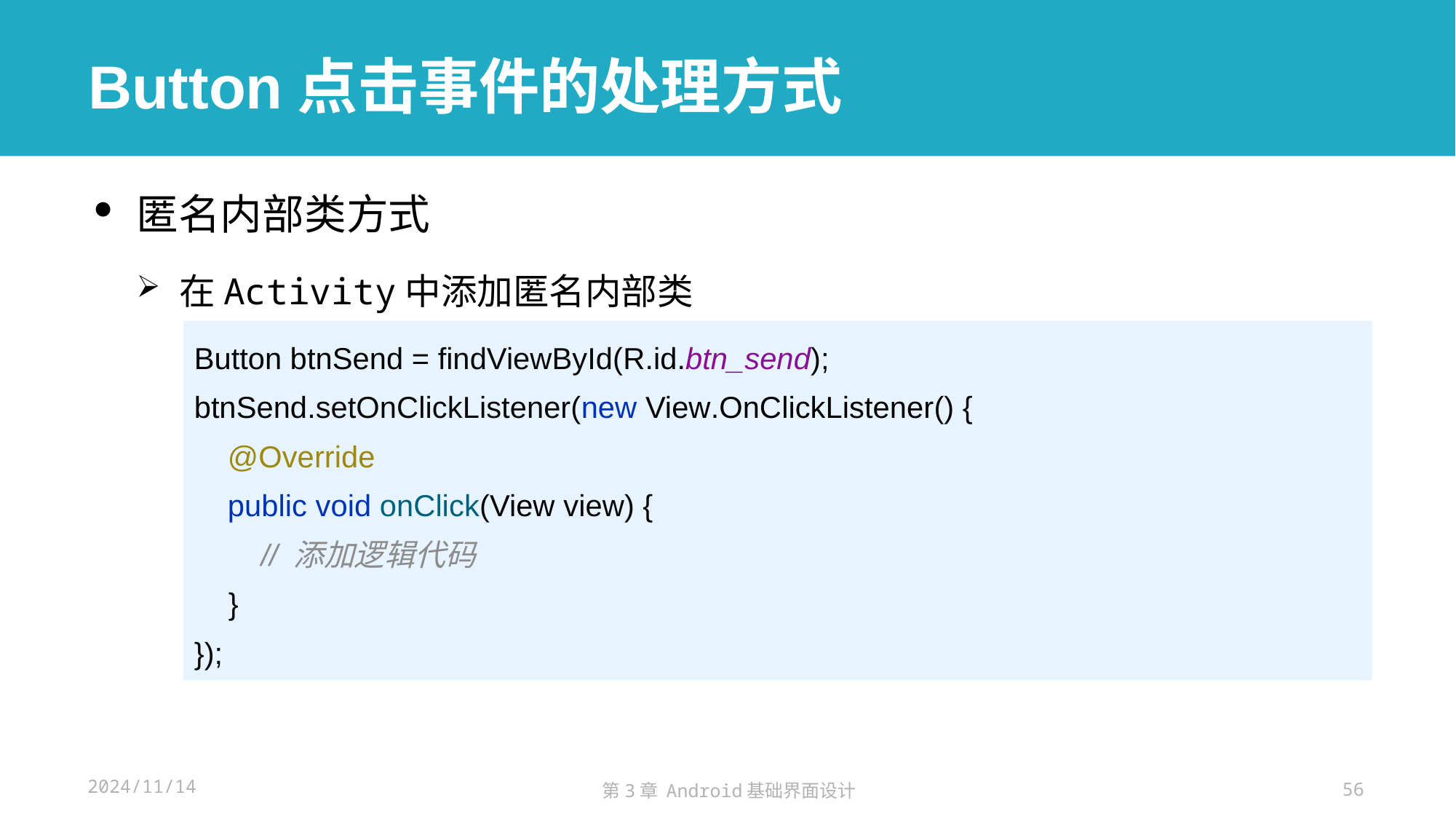

# Button点击事件的处理方式
匿名内部类方式
在Activity中添加匿名内部类

Button btnSend = findViewById(R.id.btn_send);
btnSend.setOnClickListener(new View.OnClickListener() {
    @Override
    public void onClick(View view) {
        // 添加逻辑代码
    }
});
2024/11/14
第3章 Android基础界面设计
56